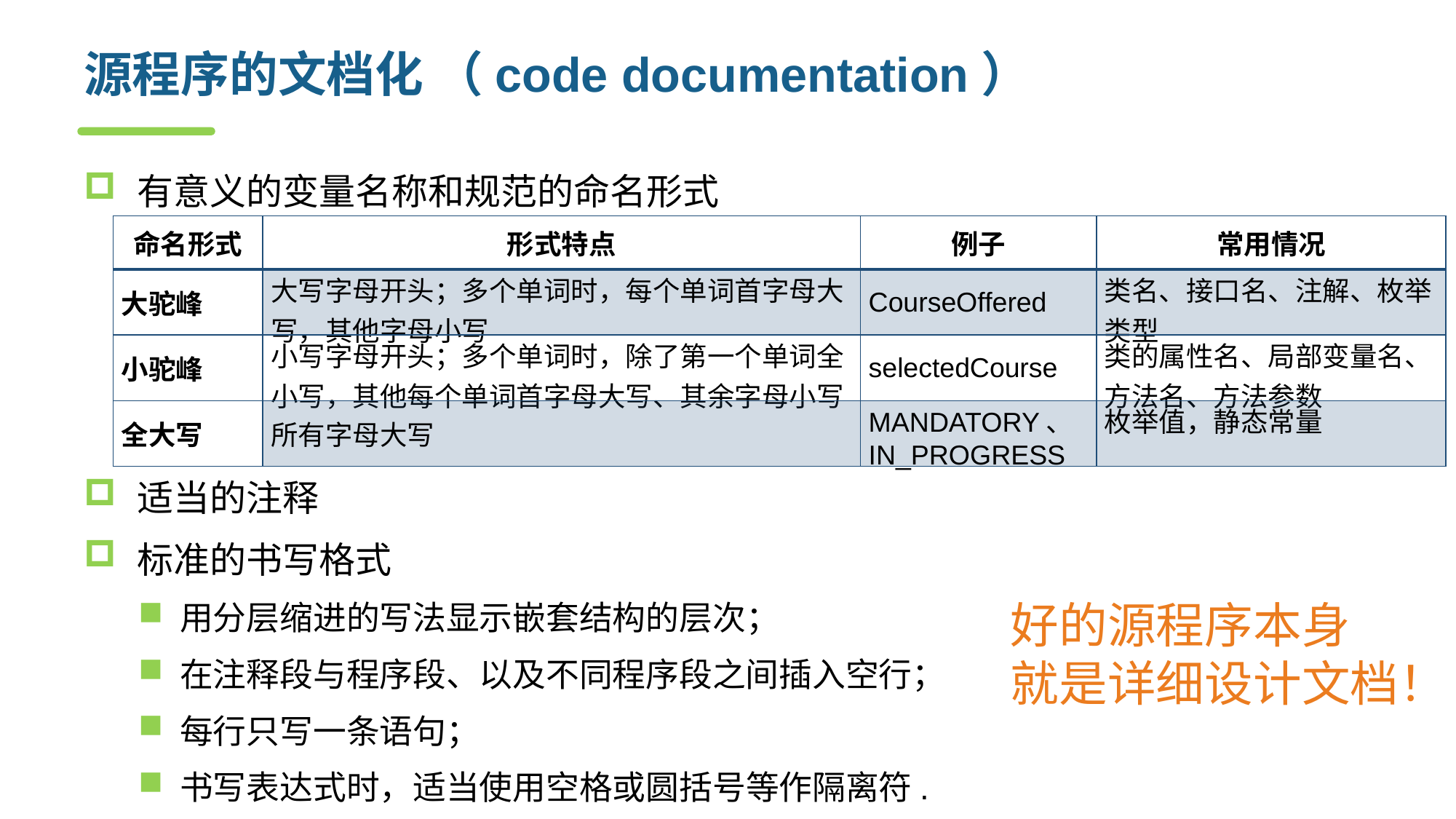

# 源程序的文档化 （code documentation）
有意义的变量名称和规范的命名形式

适当的注释
标准的书写格式
用分层缩进的写法显示嵌套结构的层次；
在注释段与程序段、以及不同程序段之间插入空行；
每行只写一条语句；
书写表达式时，适当使用空格或圆括号等作隔离符.

| 命名形式 | 形式特点 | 例子 | 常用情况 |
| --- | --- | --- | --- |
| 大驼峰 | 大写字母开头；多个单词时，每个单词首字母大写，其他字母小写 | CourseOffered | 类名、接口名、注解、枚举类型 |
| 小驼峰 | 小写字母开头；多个单词时，除了第一个单词全小写，其他每个单词首字母大写、其余字母小写 | selectedCourse | 类的属性名、局部变量名、方法名、方法参数 |
| 全大写 | 所有字母大写 | MANDATORY、IN\_PROGRESS | 枚举值，静态常量 |
好的源程序本身
就是详细设计文档！
16